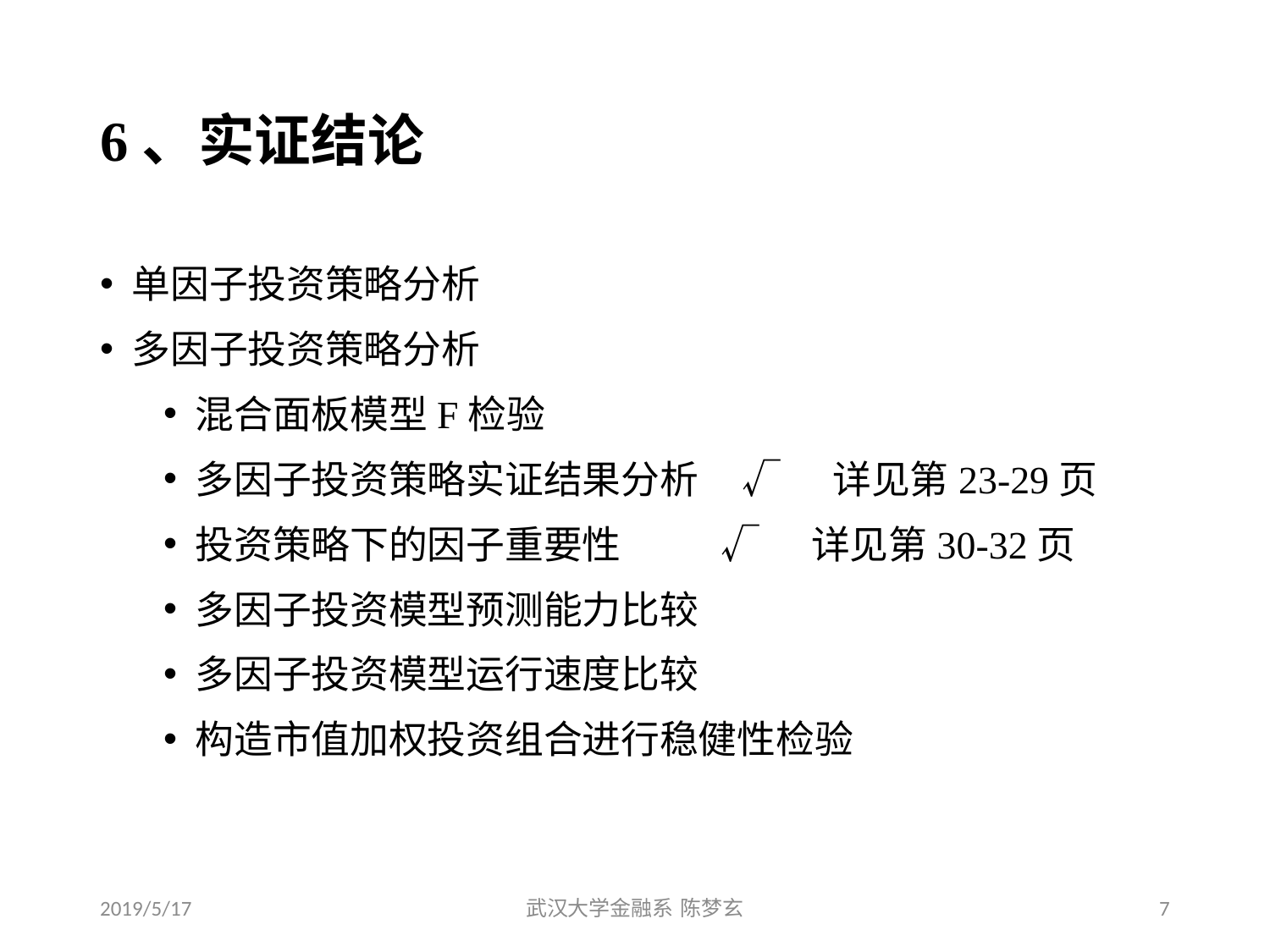

# 6、实证结论
单因子投资策略分析
多因子投资策略分析
混合面板模型F检验
多因子投资策略实证结果分析     √      详见第23-29页
投资策略下的因子重要性 	  √      详见第30-32页
多因子投资模型预测能力比较
多因子投资模型运行速度比较
构造市值加权投资组合进行稳健性检验
2019/5/17
武汉大学金融系 陈梦玄
7